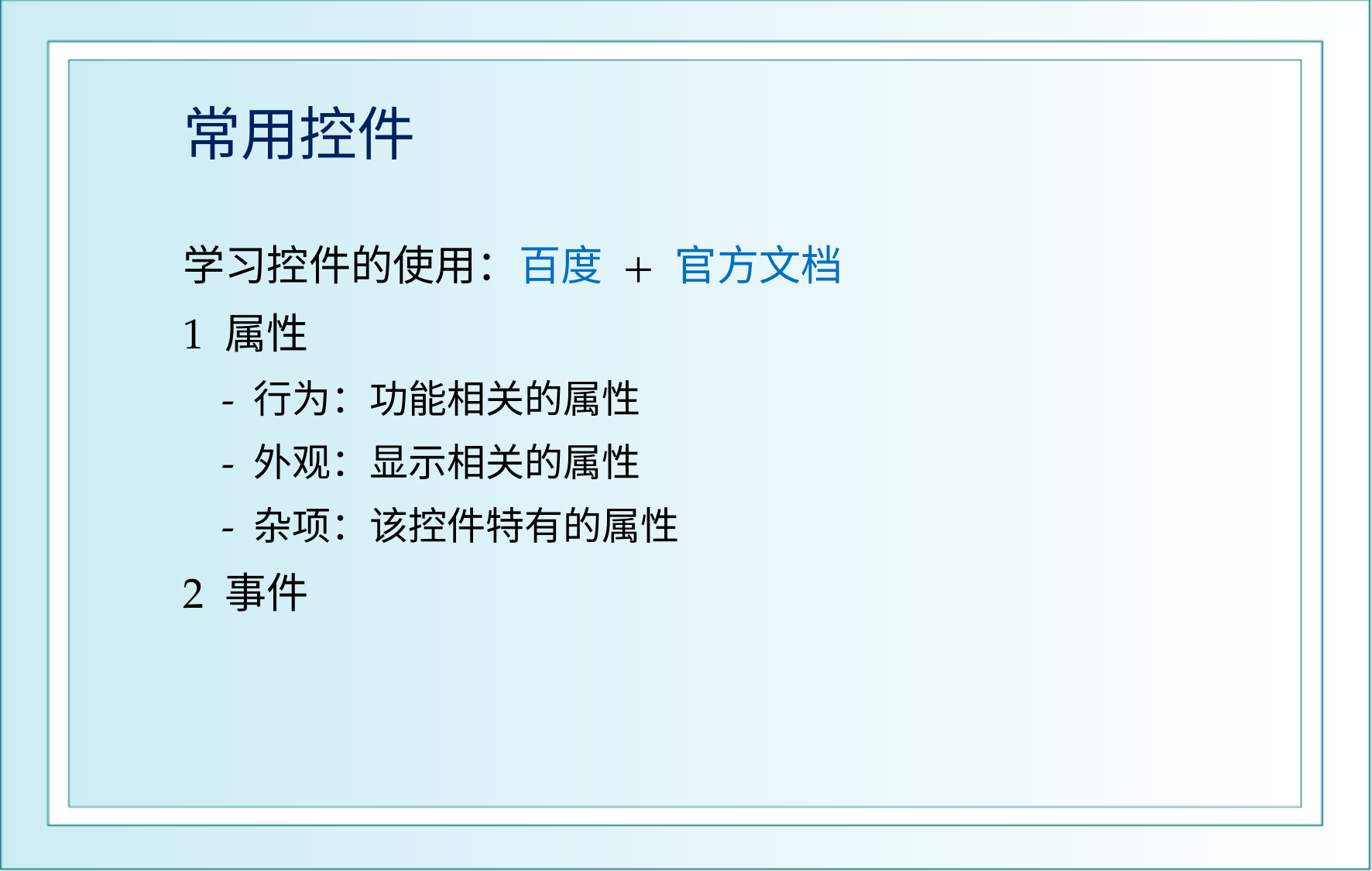

# 常用控件
学习控件的使用：百度 + 官方文档
1 属性
    - 行为：功能相关的属性
    - 外观：显示相关的属性
    - 杂项：该控件特有的属性
2 事件